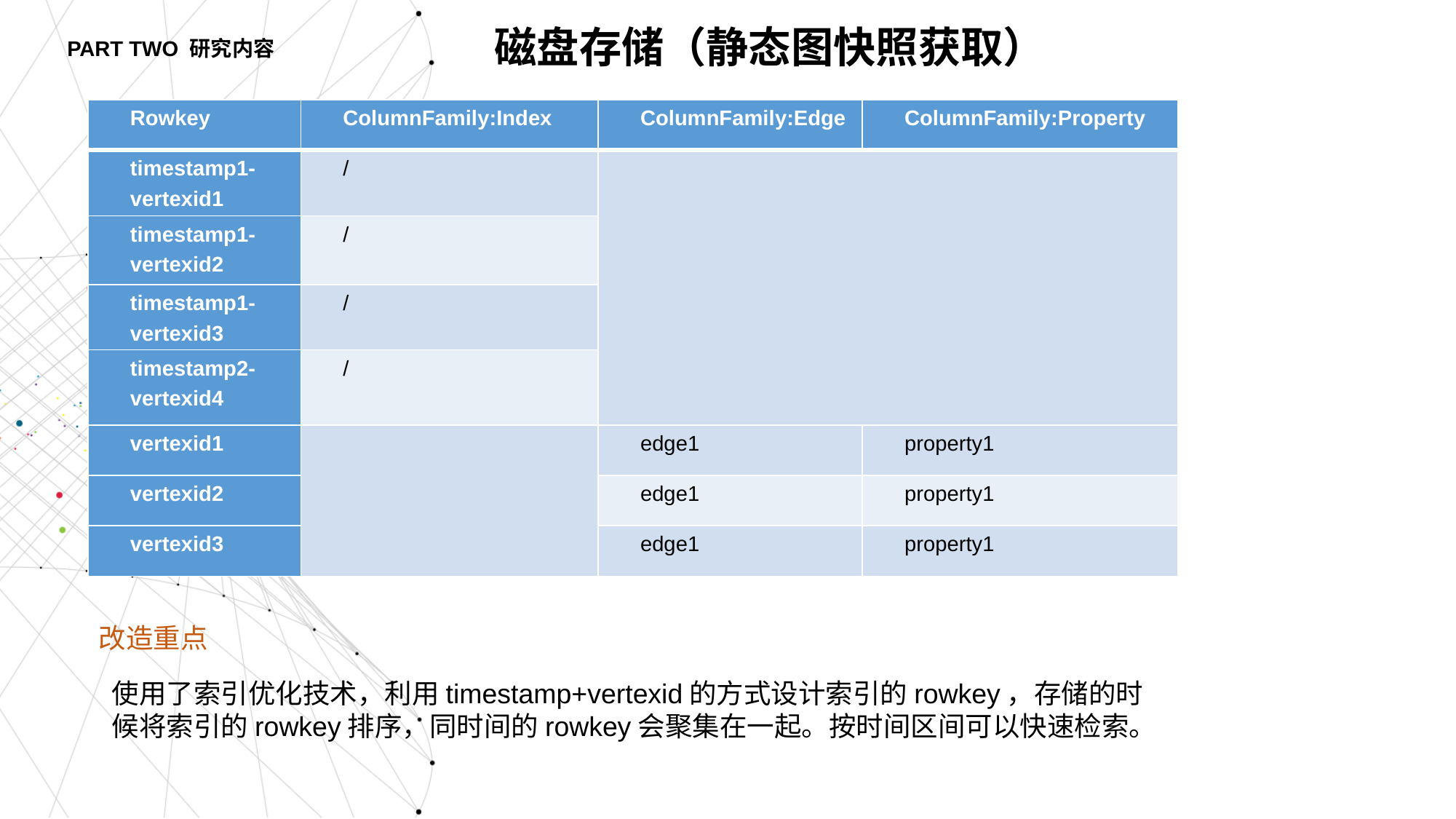

PART TWO 研究内容
磁盘存储（静态图快照获取）
| Rowkey | ColumnFamily:Index | ColumnFamily:Edge | ColumnFamily:Property |
| --- | --- | --- | --- |
| timestamp1- vertexid1 | / |  |  |
| timestamp1- vertexid2 | / |  |  |
| timestamp1- vertexid3 | / |  |  |
| timestamp2- vertexid4 | / |  |  |
| vertexid1 |  | edge1 | property1 |
| vertexid2 |  | edge1 | property1 |
| vertexid3 |  | edge1 | property1 |
改造重点
使用了索引优化技术，利用timestamp+vertexid的方式设计索引的rowkey，存储的时候将索引的rowkey排序，同时间的rowkey会聚集在一起。按时间区间可以快速检索。